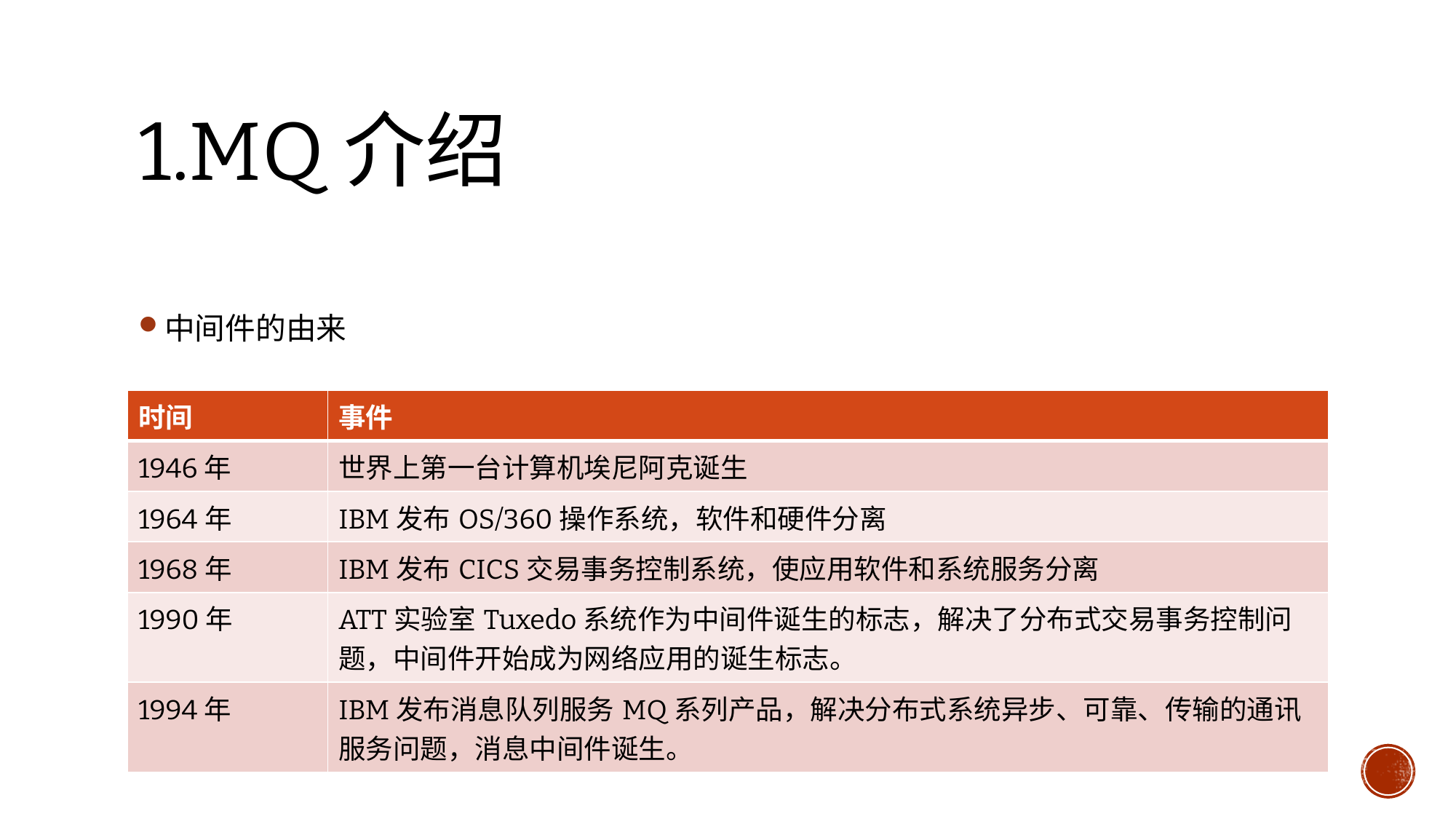

# 1.MQ介绍

中间件的由来
| 时间 | 事件 |
| --- | --- |
| 1946年 | 世界上第一台计算机埃尼阿克诞生 |
| 1964年 | IBM发布OS/360操作系统，软件和硬件分离 |
| 1968年 | IBM发布CICS交易事务控制系统，使应用软件和系统服务分离 |
| 1990年 | ATT实验室Tuxedo系统作为中间件诞生的标志，解决了分布式交易事务控制问题，中间件开始成为网络应用的诞生标志。 |
| 1994年 | IBM发布消息队列服务MQ系列产品，解决分布式系统异步、可靠、传输的通讯服务问题，消息中间件诞生。 |